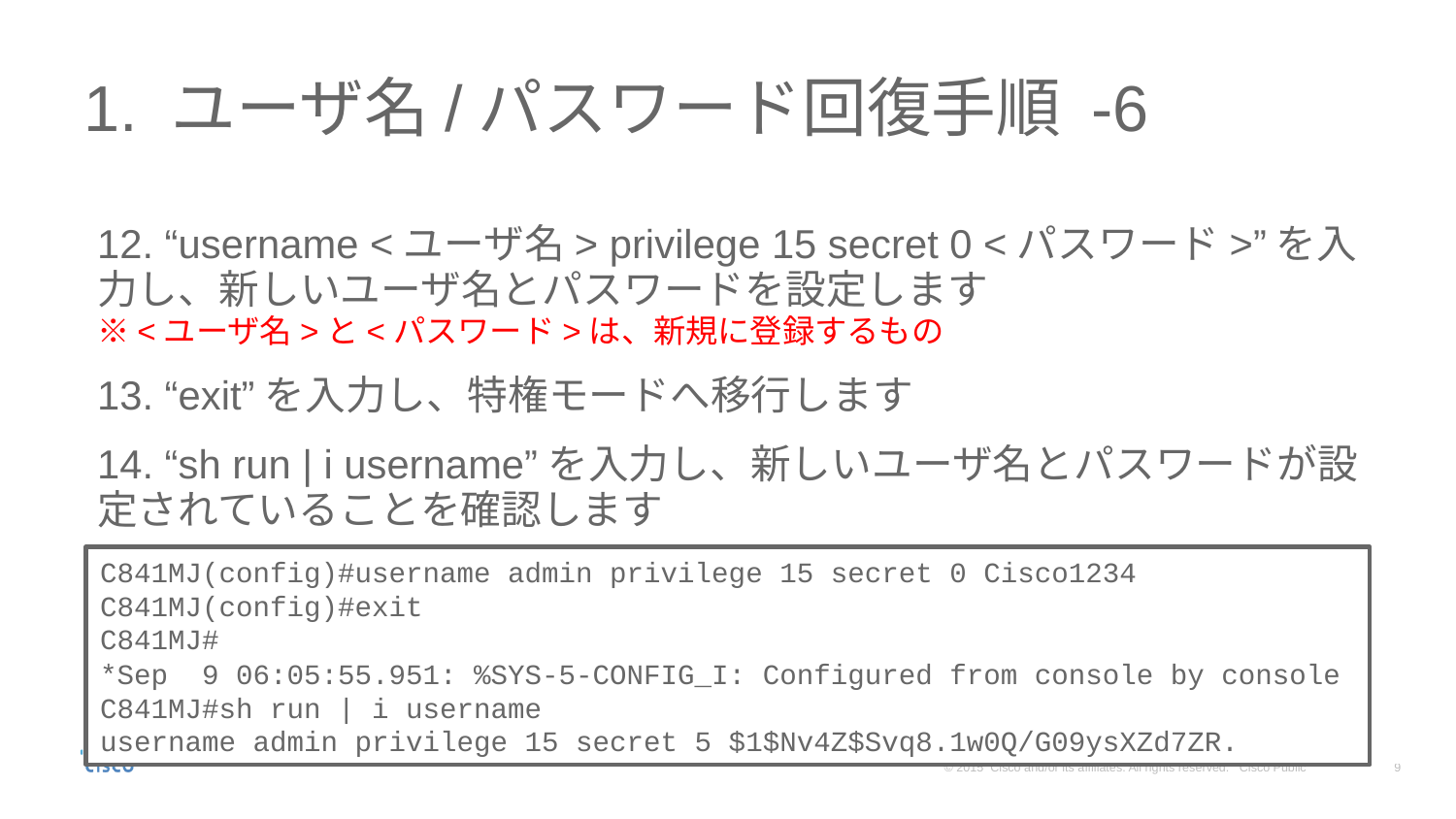

# 1. ユーザ名/パスワード回復手順 -6
12. “username <ユーザ名> privilege 15 secret 0 <パスワード>”を入力し、新しいユーザ名とパスワードを設定します
※<ユーザ名>と<パスワード>は、新規に登録するもの
13. “exit”を入力し、特権モードへ移行します
14. “sh run | i username”を入力し、新しいユーザ名とパスワードが設定されていることを確認します
C841MJ(config)#username admin privilege 15 secret 0 Cisco1234
C841MJ(config)#exit
C841MJ#
*Sep  9 06:05:55.951: %SYS-5-CONFIG_I: Configured from console by console
C841MJ#sh run | i username
username admin privilege 15 secret 5 $1$Nv4Z$Svq8.1w0Q/G09ysXZd7ZR.